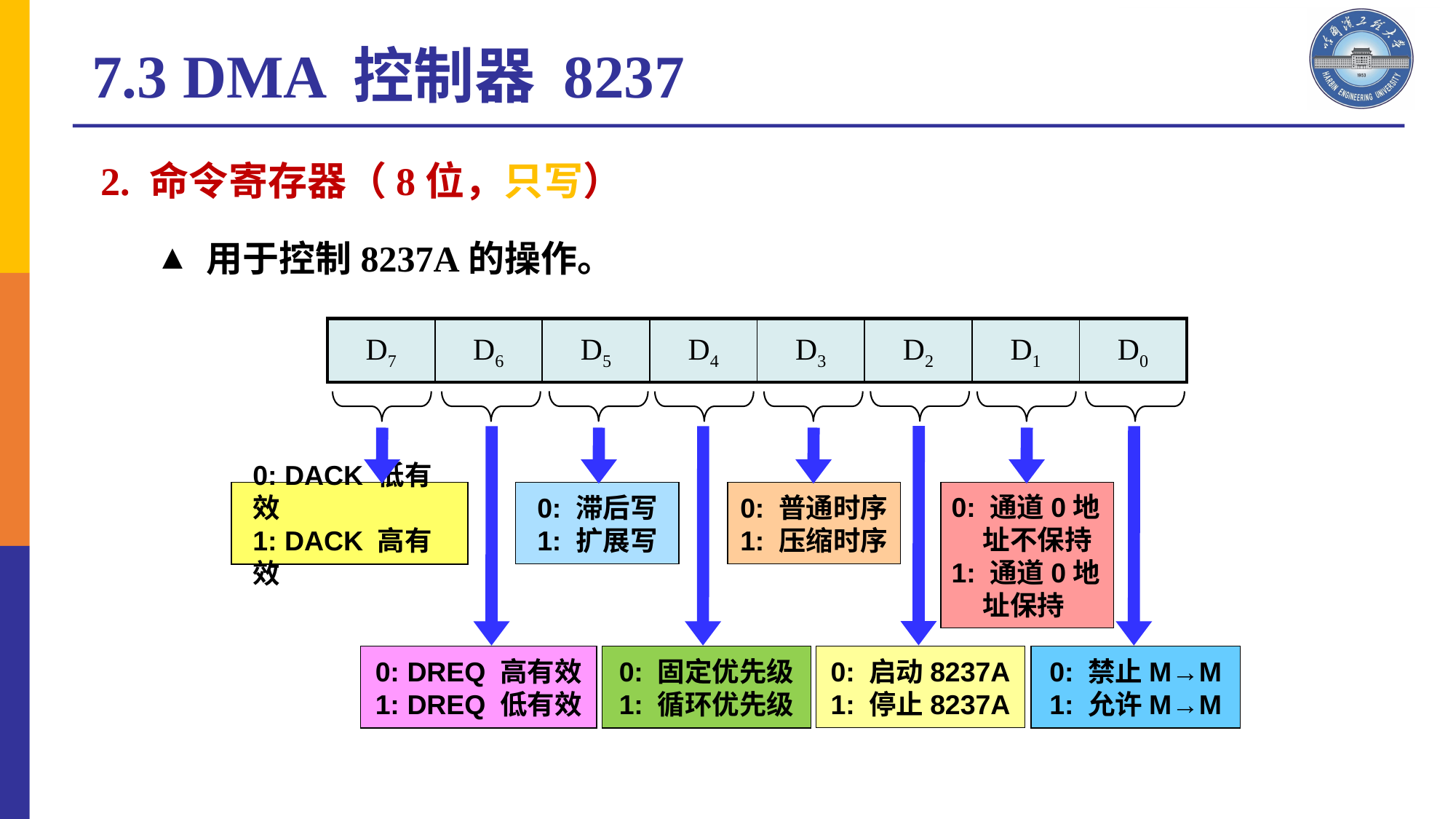

7.3 DMA 控制器 8237
2. 命令寄存器（8位，只写）
 用于控制8237A的操作。
| D7 | D6 | D5 | D4 | D3 | D2 | D1 | D0 |
| --- | --- | --- | --- | --- | --- | --- | --- |

0: 启动8237A
1: 停止8237A

0: DACK 低有效
1: DACK 高有效

0: DREQ 高有效
1: DREQ 低有效

0: 固定优先级
1: 循环优先级

0: 通道0地
    址不保持
1: 通道0地
    址保持

0: 禁止M→M
1: 允许M→M

0: 滞后写
1: 扩展写

0: 普通时序
1: 压缩时序